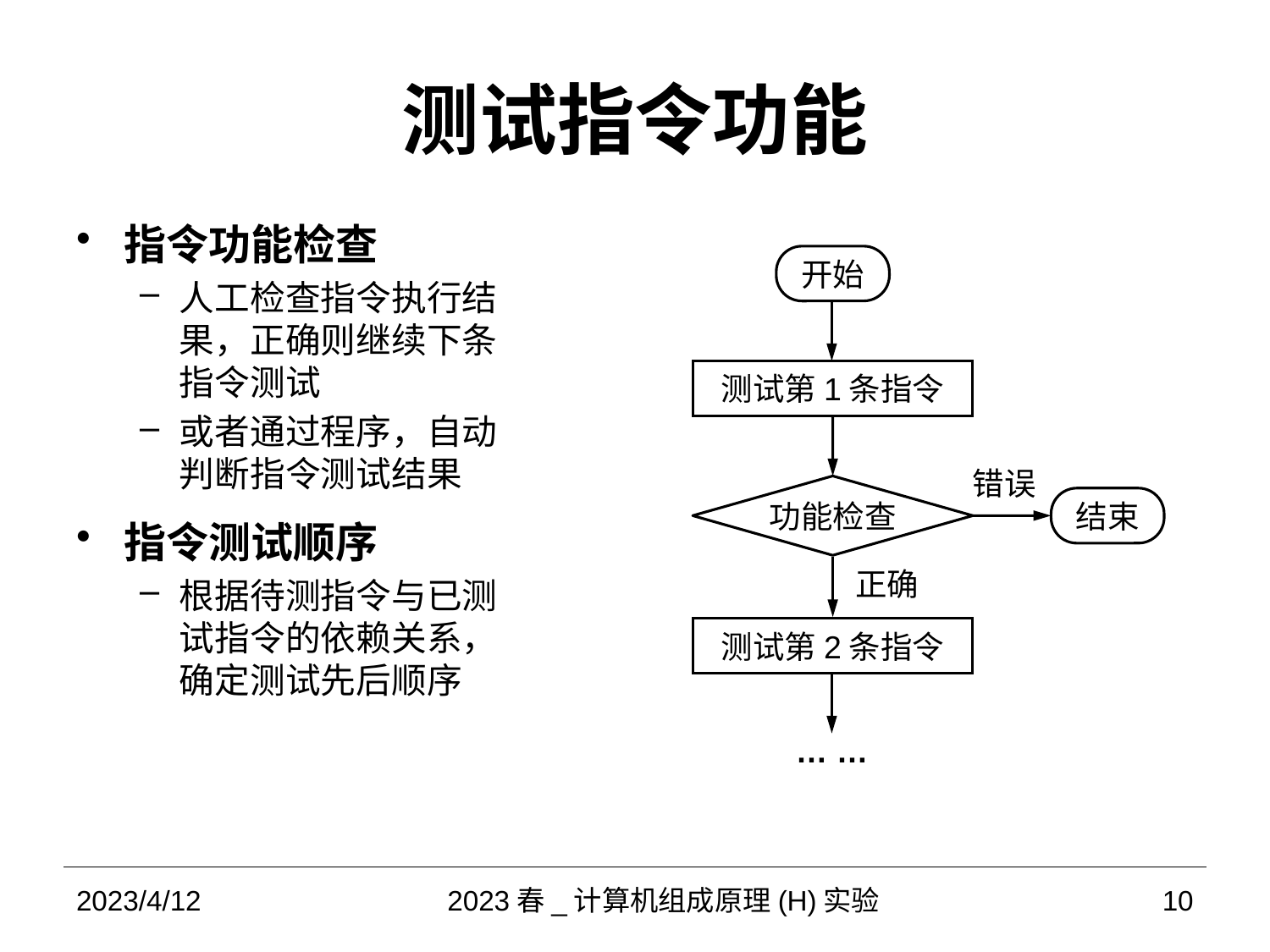

# 测试指令功能
指令功能检查
人工检查指令执行结果，正确则继续下条指令测试
或者通过程序，自动判断指令测试结果
指令测试顺序
根据待测指令与已测试指令的依赖关系，确定测试先后顺序
开始
测试第1条指令
错误
功能检查
结束
正确
测试第2条指令
… …
2023/4/12
2023春_计算机组成原理(H)实验
10